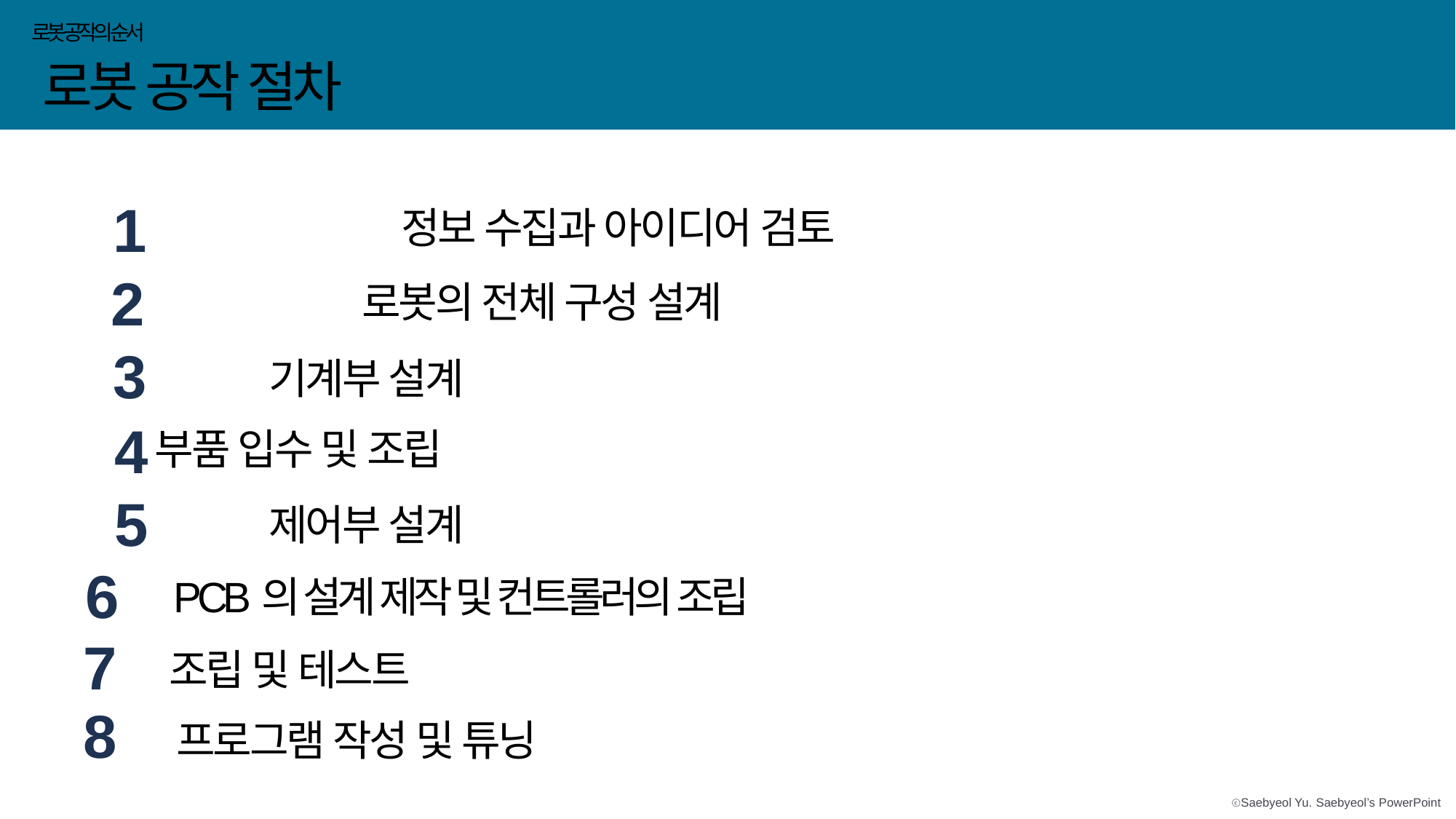

로봇 공작의 순서
로봇 공작 절차

1
정보 수집과 아이디어 검토
2
로봇의 전체 구성 설계
3
기계부 설계
4
부품 입수 및 조립
5
제어부 설계
6
PCB의 설계 제작 및 컨트롤러의 조립
7
조립 및 테스트
8
프로그램 작성 및 튜닝